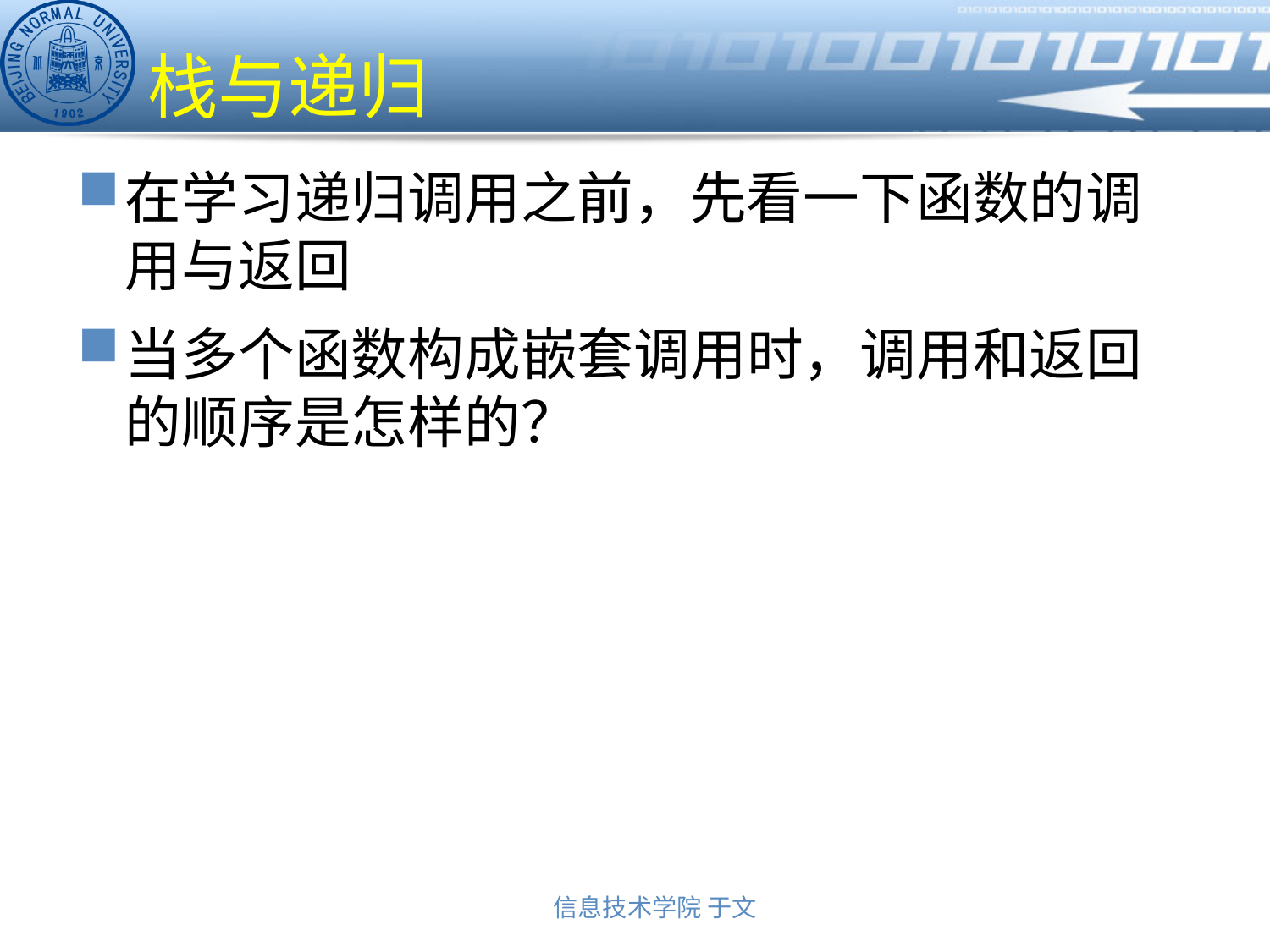

# 栈与递归
在学习递归调用之前，先看一下函数的调用与返回
当多个函数构成嵌套调用时，调用和返回的顺序是怎样的？